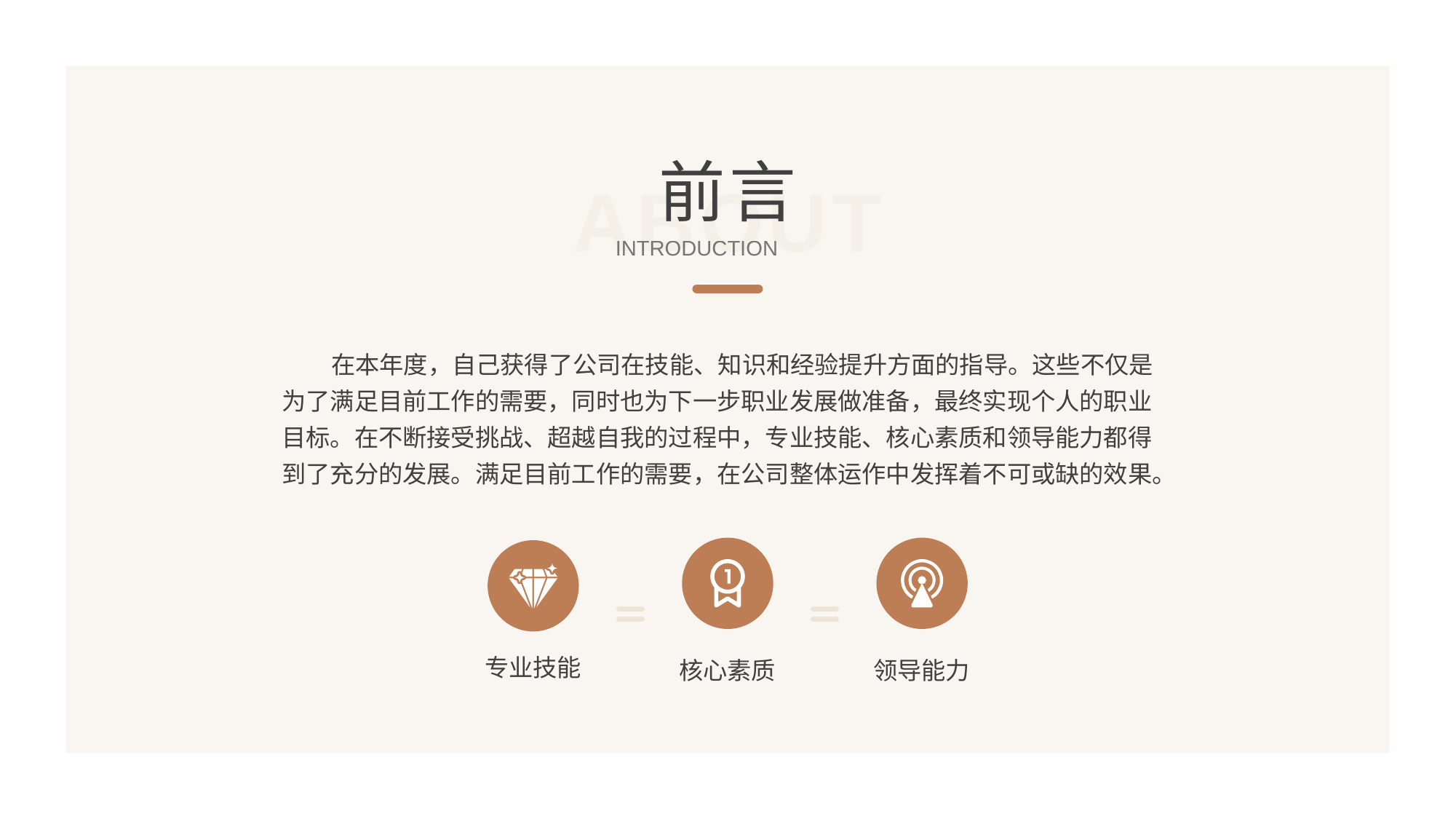

前言
ABOUT
INTRODUCTION
        在本年度，自己获得了公司在技能、知识和经验提升方面的指导。这些不仅是为了满足目前工作的需要，同时也为下一步职业发展做准备，最终实现个人的职业目标。在不断接受挑战、超越自我的过程中，专业技能、核心素质和领导能力都得到了充分的发展。满足目前工作的需要，在公司整体运作中发挥着不可或缺的效果。

核心素质

领导能力

专业技能